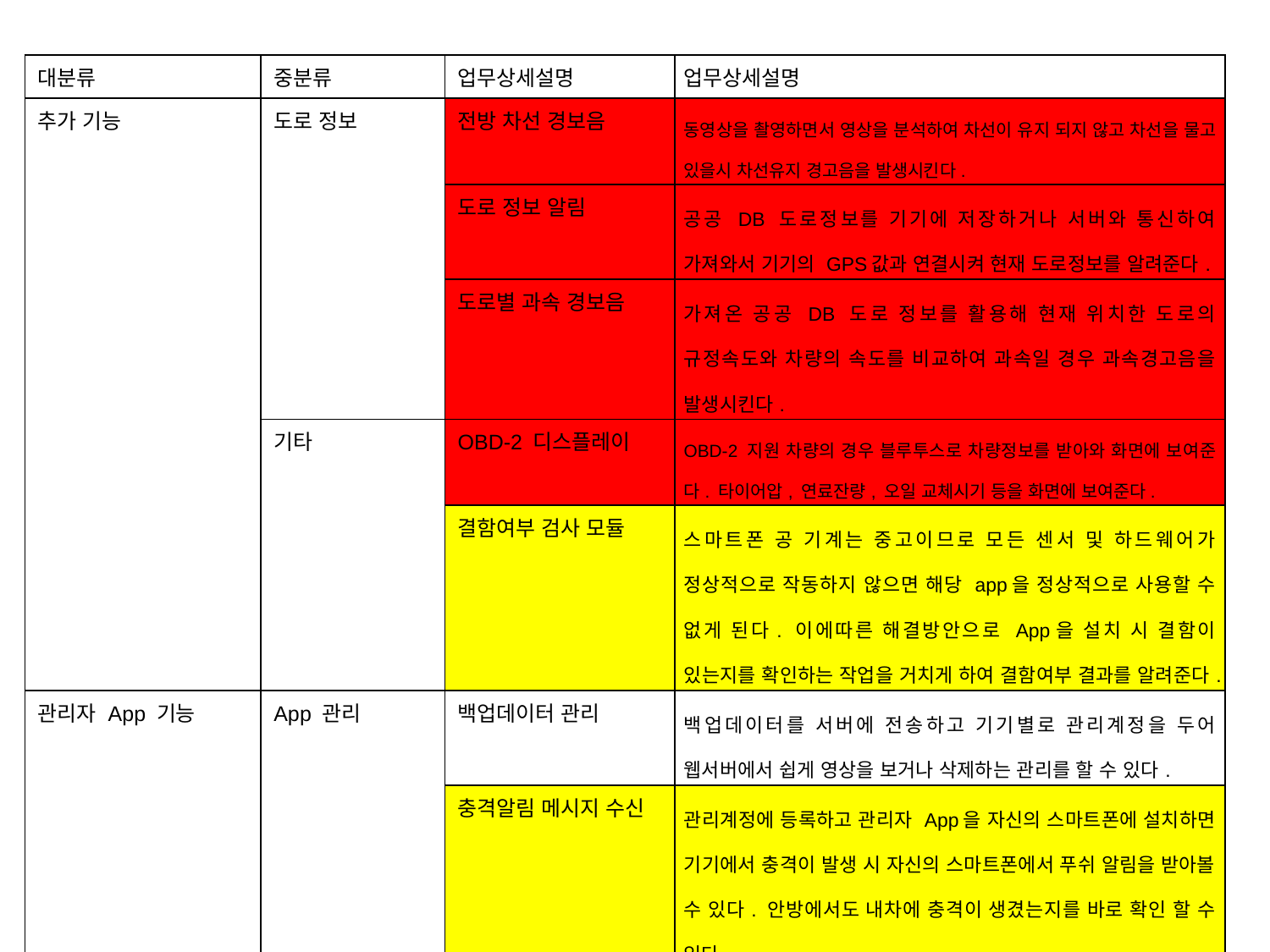

| 대분류 | 중분류 | 업무상세설명 | 업무상세설명 |
| --- | --- | --- | --- |
| 추가 기능 | 도로 정보 | 전방 차선 경보음 | 동영상을 촬영하면서 영상을 분석하여 차선이 유지 되지 않고 차선을 물고 있을시 차선유지 경고음을 발생시킨다. |
|  |  | 도로 정보 알림 | 공공 DB 도로정보를 기기에 저장하거나 서버와 통신하여 가져와서 기기의 GPS값과 연결시켜 현재 도로정보를 알려준다. |
|  |  | 도로별 과속 경보음 | 가져온 공공 DB 도로 정보를 활용해 현재 위치한 도로의 규정속도와 차량의 속도를 비교하여 과속일 경우 과속경고음을 발생시킨다. |
|  | 기타 | OBD-2 디스플레이 | OBD-2 지원 차량의 경우 블루투스로 차량정보를 받아와 화면에 보여준다. 타이어압, 연료잔량, 오일 교체시기 등을 화면에 보여준다. |
|  |  | 결함여부 검사 모듈 | 스마트폰 공 기계는 중고이므로 모든 센서 및 하드웨어가 정상적으로 작동하지 않으면 해당 app을 정상적으로 사용할 수 없게 된다. 이에따른 해결방안으로 App을 설치 시 결함이 있는지를 확인하는 작업을 거치게 하여 결함여부 결과를 알려준다. |
| 관리자 App 기능 | App 관리 | 백업데이터 관리 | 백업데이터를 서버에 전송하고 기기별로 관리계정을 두어 웹서버에서 쉽게 영상을 보거나 삭제하는 관리를 할 수 있다. |
|  |  | 충격알림 메시지 수신 | 관리계정에 등록하고 관리자 App을 자신의 스마트폰에 설치하면 기기에서 충격이 발생 시 자신의 스마트폰에서 푸쉬 알림을 받아볼 수 있다. 안방에서도 내차에 충격이 생겼는지를 바로 확인 할 수 있다. |
|  |  | 관리용 웹서버 | 관리용 웹서버를 따로 구축해 push메시지 처리 및 동영상관리 작업을 어디에서든 웹페이지를 통해 할 수 있다. |